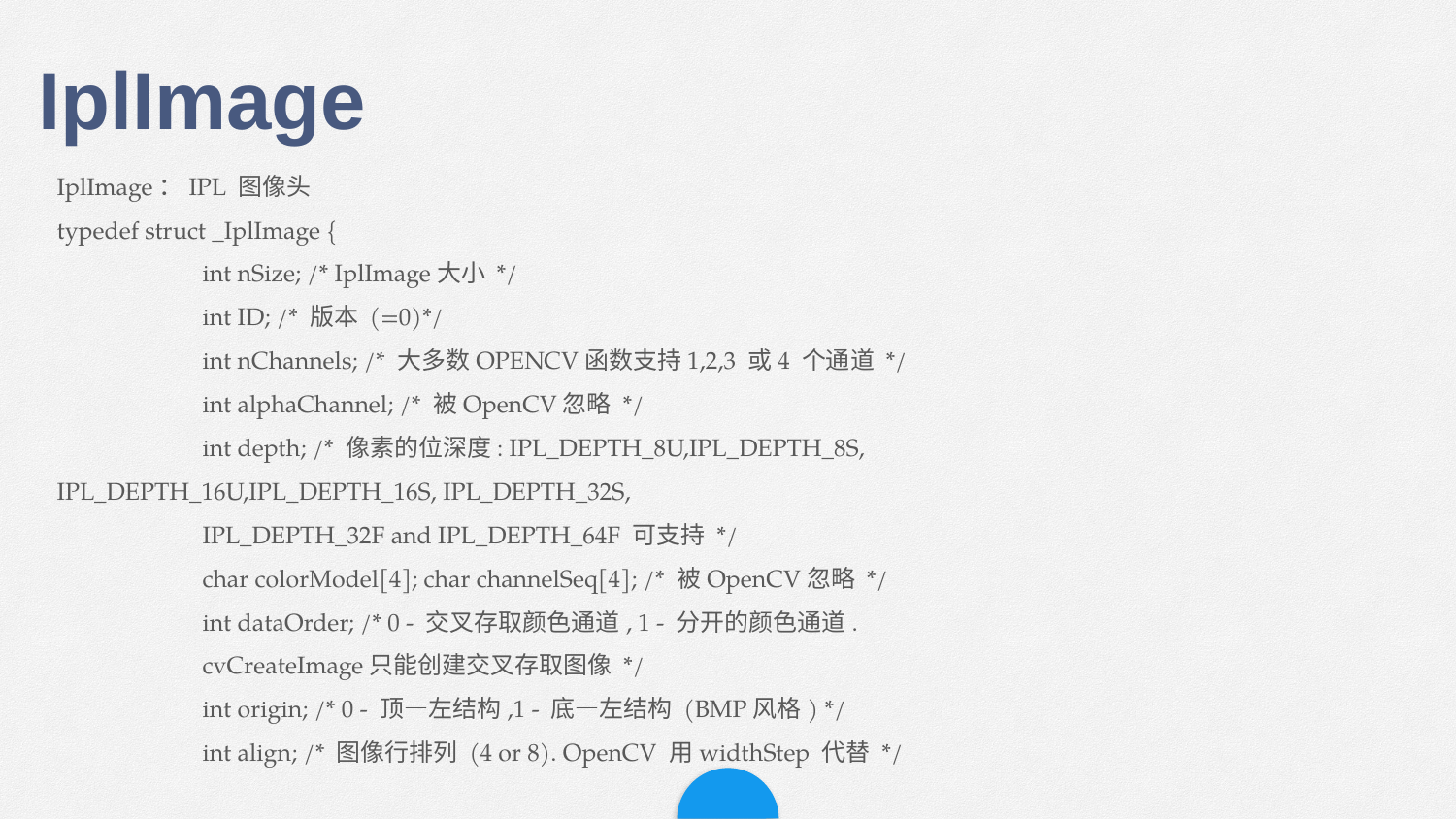

IplImage
IplImage：IPL 图像头
typedef struct _IplImage {
	int nSize; /* IplImage大小 */
	int ID; /* 版本 (=0)*/
	int nChannels; /* 大多数OPENCV函数支持1,2,3 或4 个通道 */
	int alphaChannel; /* 被OpenCV忽略 */
	int depth; /* 像素的位深度: IPL_DEPTH_8U,IPL_DEPTH_8S, 			IPL_DEPTH_16U,IPL_DEPTH_16S, IPL_DEPTH_32S,
	IPL_DEPTH_32F and IPL_DEPTH_64F 可支持 */
	char colorModel[4]; char channelSeq[4]; /* 被OpenCV忽略 */
	int dataOrder; /* 0 - 交叉存取颜色通道, 1 - 分开的颜色通道.
	cvCreateImage只能创建交叉存取图像 */
	int origin; /* 0 - 顶—左结构,1 - 底—左结构 (BMP风格) */
	int align; /* 图像行排列 (4 or 8). OpenCV 用widthStep 代替 */

12